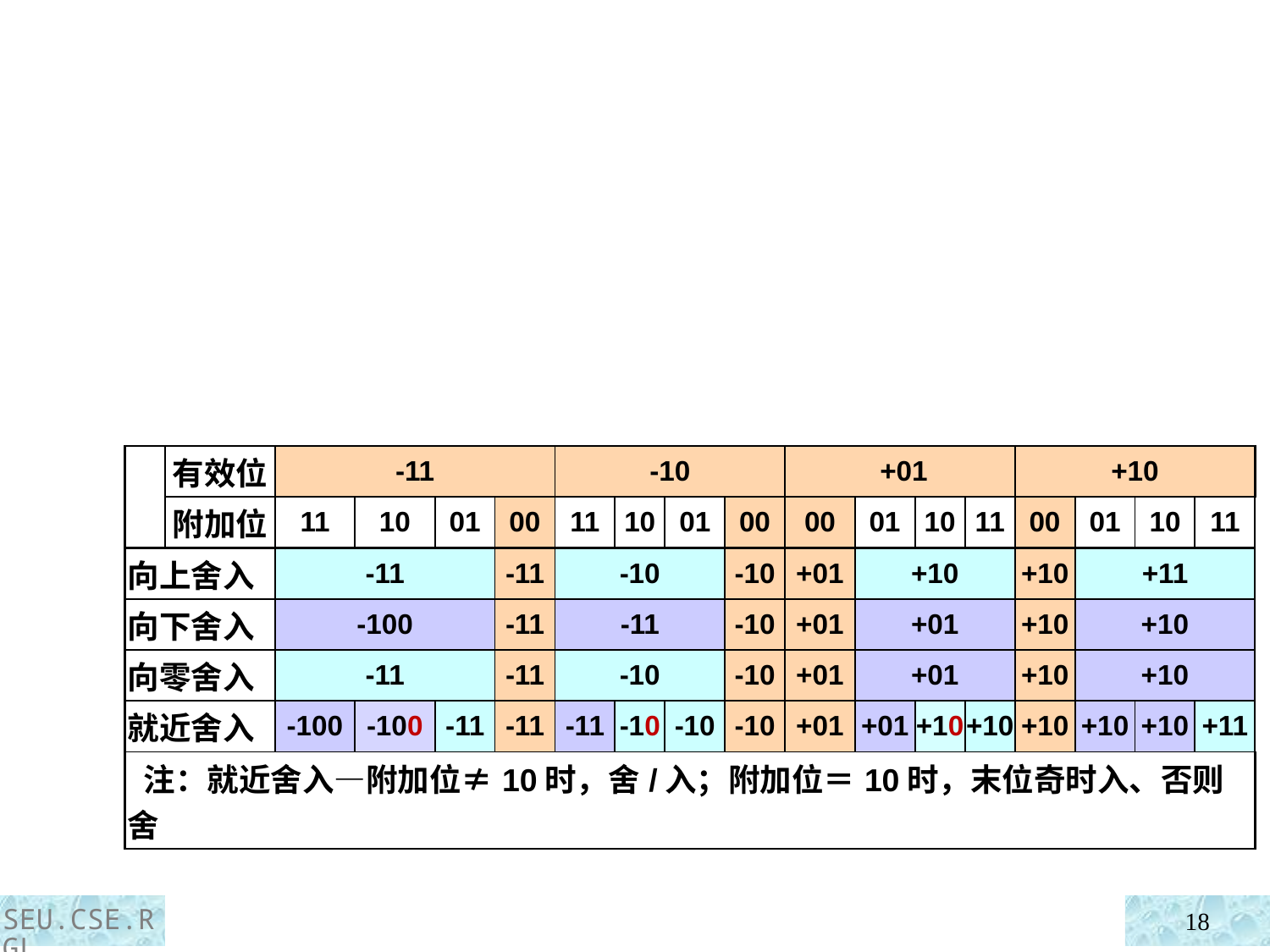

|  | 有效位 | -11 |  |  |  | -10 |  |  |  | +01 |  |  |  | +10 |  |  |  |
| --- | --- | --- | --- | --- | --- | --- | --- | --- | --- | --- | --- | --- | --- | --- | --- | --- | --- |
|  | 附加位 | 11 | 10 | 01 | 00 | 11 | 10 | 01 | 00 | 00 | 01 | 10 | 11 | 00 | 01 | 10 | 11 |
| 向上舍入 |  | -11 |  |  | -11 | -10 |  |  | -10 | +01 | +10 |  |  | +10 | +11 |  |  |
| 向下舍入 |  | -100 |  |  | -11 | -11 |  |  | -10 | +01 | +01 |  |  | +10 | +10 |  |  |
| 向零舍入 |  | -11 |  |  | -11 | -10 |  |  | -10 | +01 | +01 |  |  | +10 | +10 |  |  |
| 就近舍入 |  | -100 | -100 | -11 | -11 | -11 | -10 | -10 | -10 | +01 | +01 | +10 | +10 | +10 | +10 | +10 | +11 |
| 注：就近舍入—附加位≠10时，舍/入；附加位＝10时，末位奇时入、否则舍 |  |  |  |  |  |  |  |  |  |  |  |  |  |  |  |  |  |
SEU.CSE.RGL
18